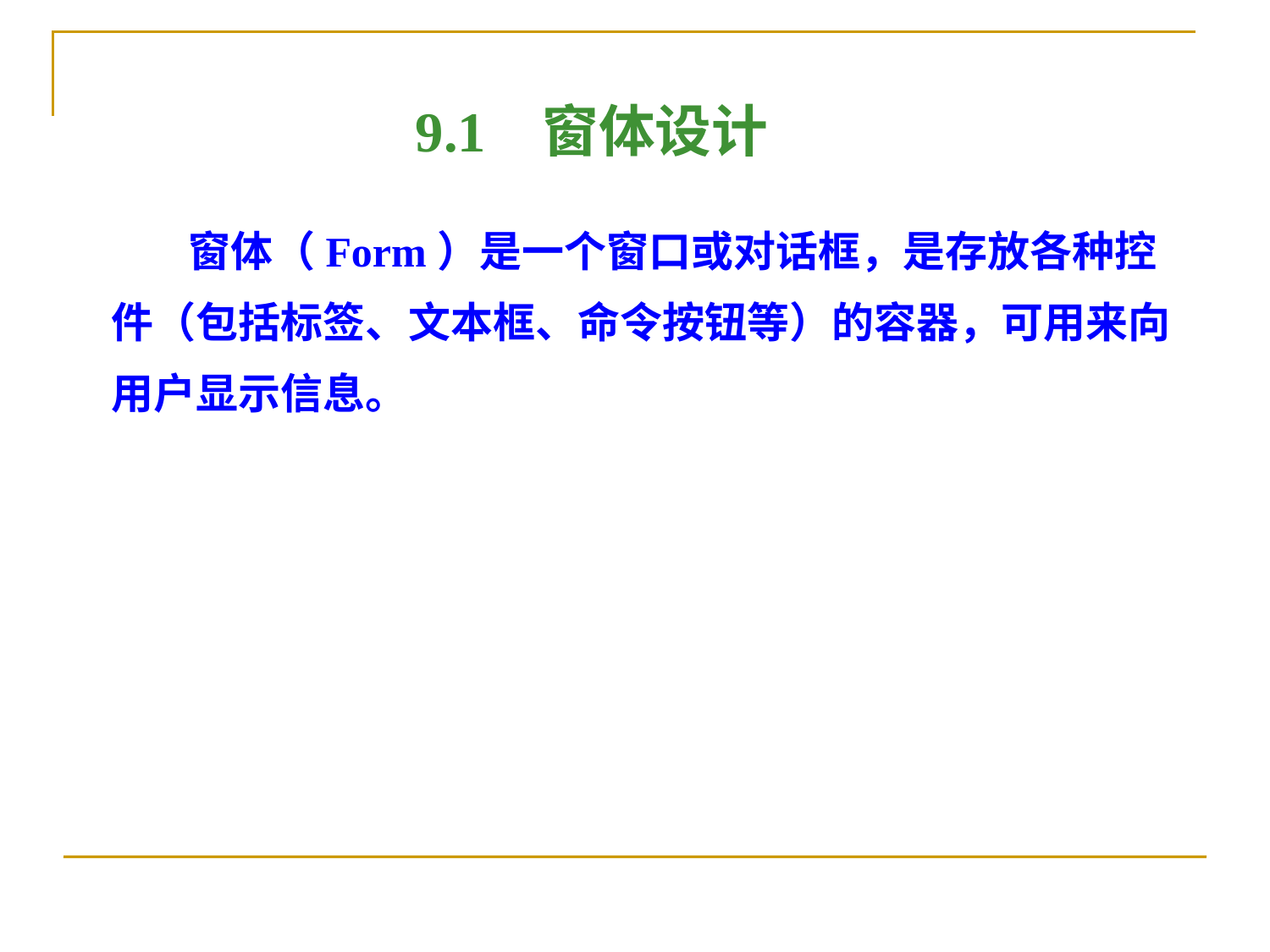

9.1   窗体设计
       窗体（Form）是一个窗口或对话框，是存放各种控件（包括标签、文本框、命令按钮等）的容器，可用来向用户显示信息。